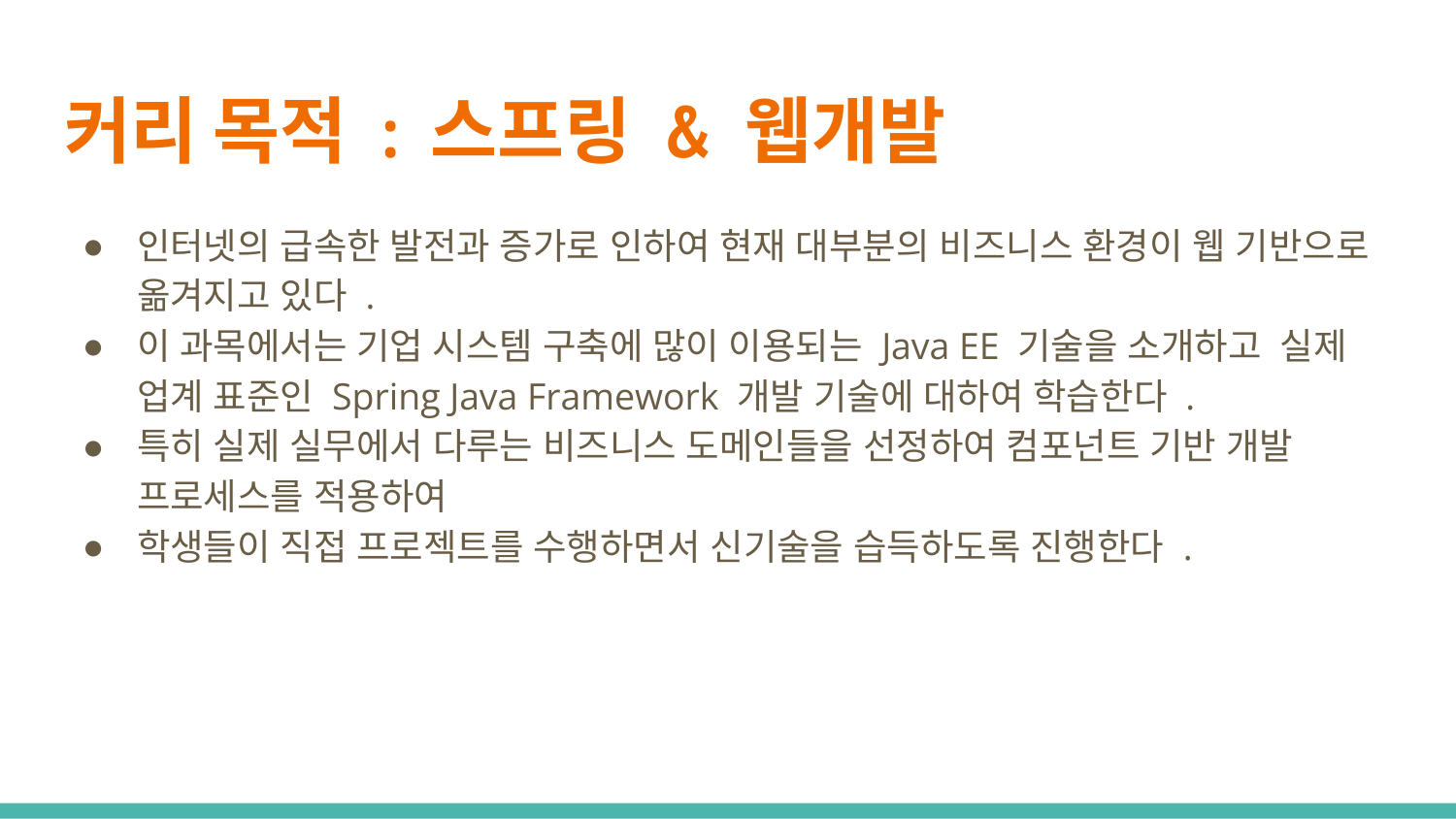

# 커리 목적 : 스프링 & 웹개발
인터넷의 급속한 발전과 증가로 인하여 현재 대부분의 비즈니스 환경이 웹 기반으로 옮겨지고 있다 .
이 과목에서는 기업 시스템 구축에 많이 이용되는 Java EE 기술을 소개하고  실제 업계 표준인 Spring Java Framework 개발 기술에 대하여 학습한다 .
특히 실제 실무에서 다루는 비즈니스 도메인들을 선정하여 컴포넌트 기반 개발 프로세스를 적용하여
학생들이 직접 프로젝트를 수행하면서 신기술을 습득하도록 진행한다 .